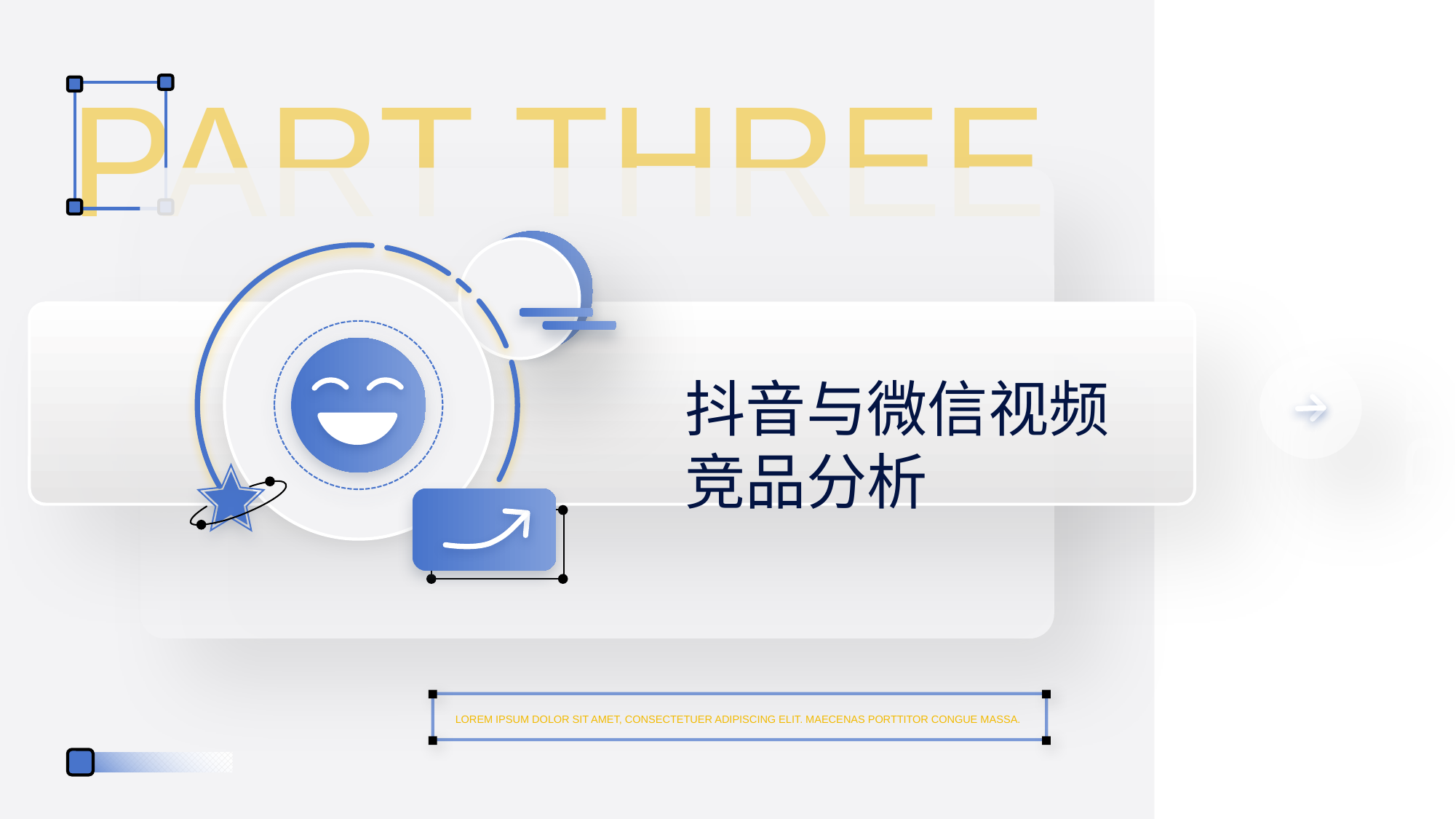

PART THREE

POWERPOINT

抖音与微信视频
竞品分析

LOREM IPSUM DOLOR SIT AMET, CONSECTETUER ADIPISCING ELIT. MAECENAS PORTTITOR CONGUE MASSA.